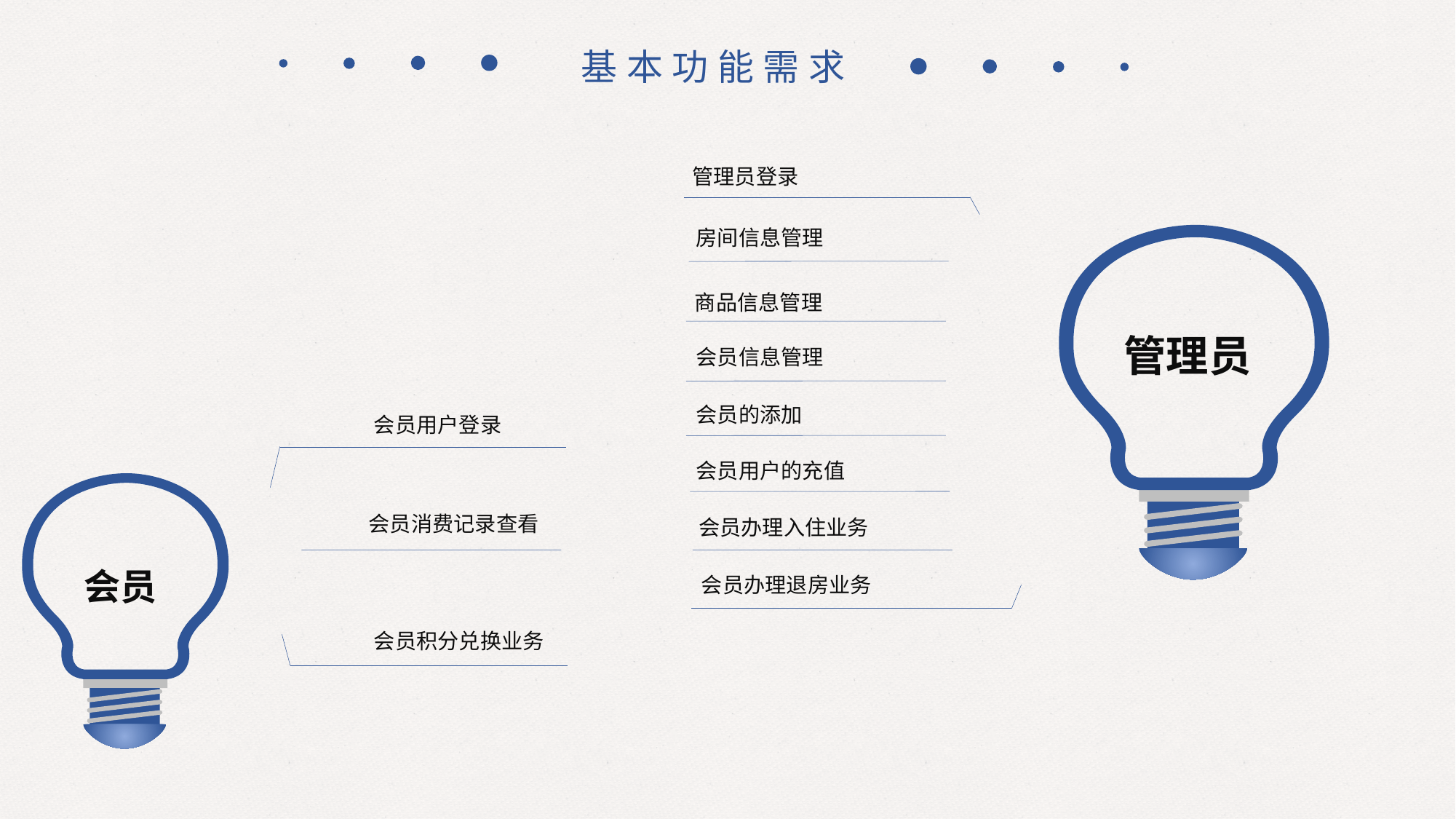

基本功能需求

管理员登录
房间信息管理

商品信息管理
管理员
会员信息管理
会员的添加
会员用户登录
会员用户的充值

会员消费记录查看
会员办理入住业务
会员
会员办理退房业务
会员积分兑换业务